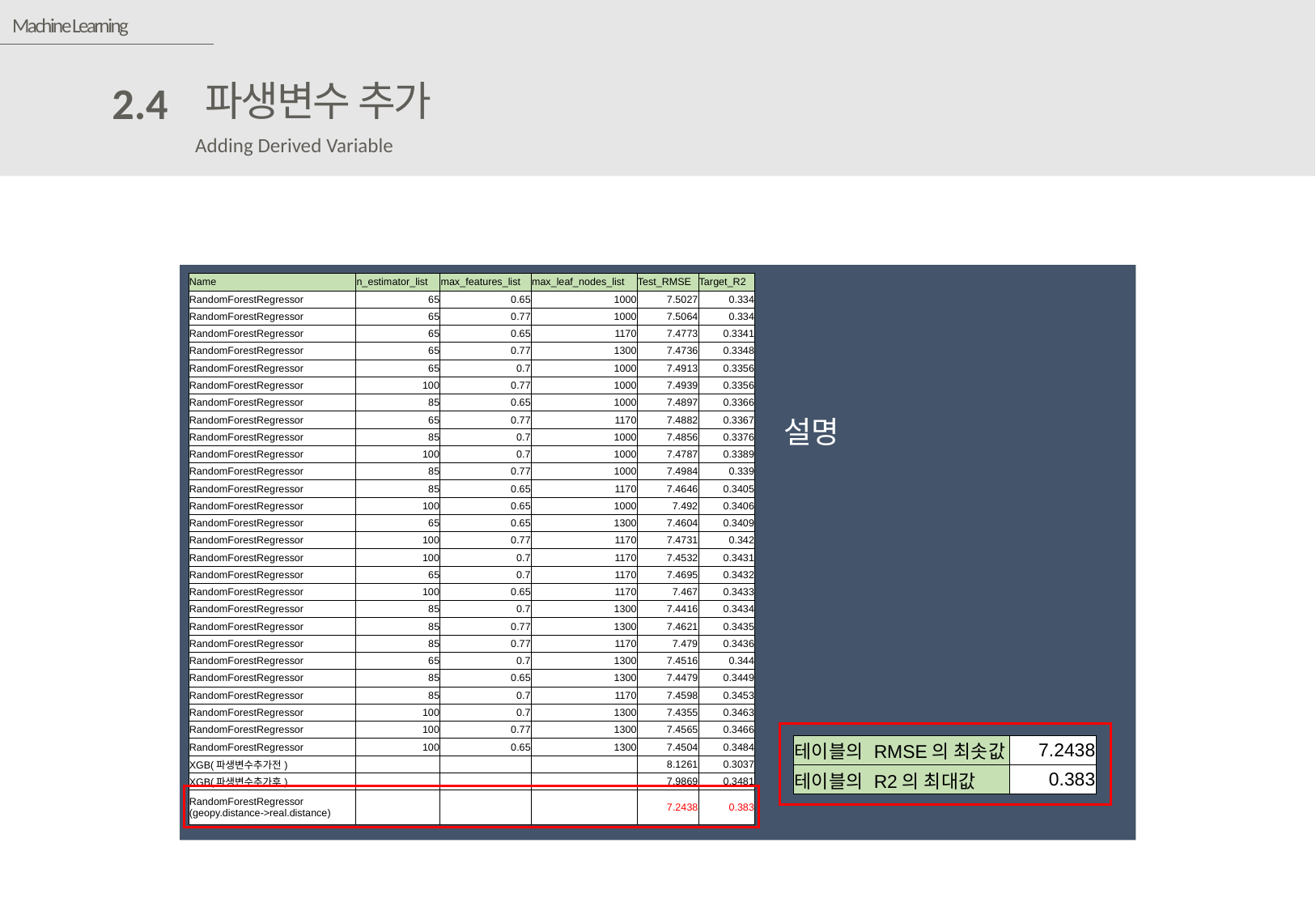

Machine Learning
파생변수 추가
2.4
Adding Derived Variable

| Name | n\_estimator\_list | max\_features\_list | max\_leaf\_nodes\_list | Test\_RMSE | Target\_R2 |
| --- | --- | --- | --- | --- | --- |
| RandomForestRegressor | 65 | 0.65 | 1000 | 7.5027 | 0.334 |
| RandomForestRegressor | 65 | 0.77 | 1000 | 7.5064 | 0.334 |
| RandomForestRegressor | 65 | 0.65 | 1170 | 7.4773 | 0.3341 |
| RandomForestRegressor | 65 | 0.77 | 1300 | 7.4736 | 0.3348 |
| RandomForestRegressor | 65 | 0.7 | 1000 | 7.4913 | 0.3356 |
| RandomForestRegressor | 100 | 0.77 | 1000 | 7.4939 | 0.3356 |
| RandomForestRegressor | 85 | 0.65 | 1000 | 7.4897 | 0.3366 |
| RandomForestRegressor | 65 | 0.77 | 1170 | 7.4882 | 0.3367 |
| RandomForestRegressor | 85 | 0.7 | 1000 | 7.4856 | 0.3376 |
| RandomForestRegressor | 100 | 0.7 | 1000 | 7.4787 | 0.3389 |
| RandomForestRegressor | 85 | 0.77 | 1000 | 7.4984 | 0.339 |
| RandomForestRegressor | 85 | 0.65 | 1170 | 7.4646 | 0.3405 |
| RandomForestRegressor | 100 | 0.65 | 1000 | 7.492 | 0.3406 |
| RandomForestRegressor | 65 | 0.65 | 1300 | 7.4604 | 0.3409 |
| RandomForestRegressor | 100 | 0.77 | 1170 | 7.4731 | 0.342 |
| RandomForestRegressor | 100 | 0.7 | 1170 | 7.4532 | 0.3431 |
| RandomForestRegressor | 65 | 0.7 | 1170 | 7.4695 | 0.3432 |
| RandomForestRegressor | 100 | 0.65 | 1170 | 7.467 | 0.3433 |
| RandomForestRegressor | 85 | 0.7 | 1300 | 7.4416 | 0.3434 |
| RandomForestRegressor | 85 | 0.77 | 1300 | 7.4621 | 0.3435 |
| RandomForestRegressor | 85 | 0.77 | 1170 | 7.479 | 0.3436 |
| RandomForestRegressor | 65 | 0.7 | 1300 | 7.4516 | 0.344 |
| RandomForestRegressor | 85 | 0.65 | 1300 | 7.4479 | 0.3449 |
| RandomForestRegressor | 85 | 0.7 | 1170 | 7.4598 | 0.3453 |
| RandomForestRegressor | 100 | 0.7 | 1300 | 7.4355 | 0.3463 |
| RandomForestRegressor | 100 | 0.77 | 1300 | 7.4565 | 0.3466 |
| RandomForestRegressor | 100 | 0.65 | 1300 | 7.4504 | 0.3484 |
| XGB(파생변수추가전) |  |  |  | 8.1261 | 0.3037 |
| XGB(파생변수추가후) |  |  |  | 7.9869 | 0.3481 |
| RandomForestRegressor (geopy.distance->real.distance) |  |  |  | 7.2438 | 0.383 |
설명
・・・

| 테이블의 RMSE의 최솟값 | 7.2438 |
| --- | --- |
| 테이블의 R2의 최대값 | 0.383 |